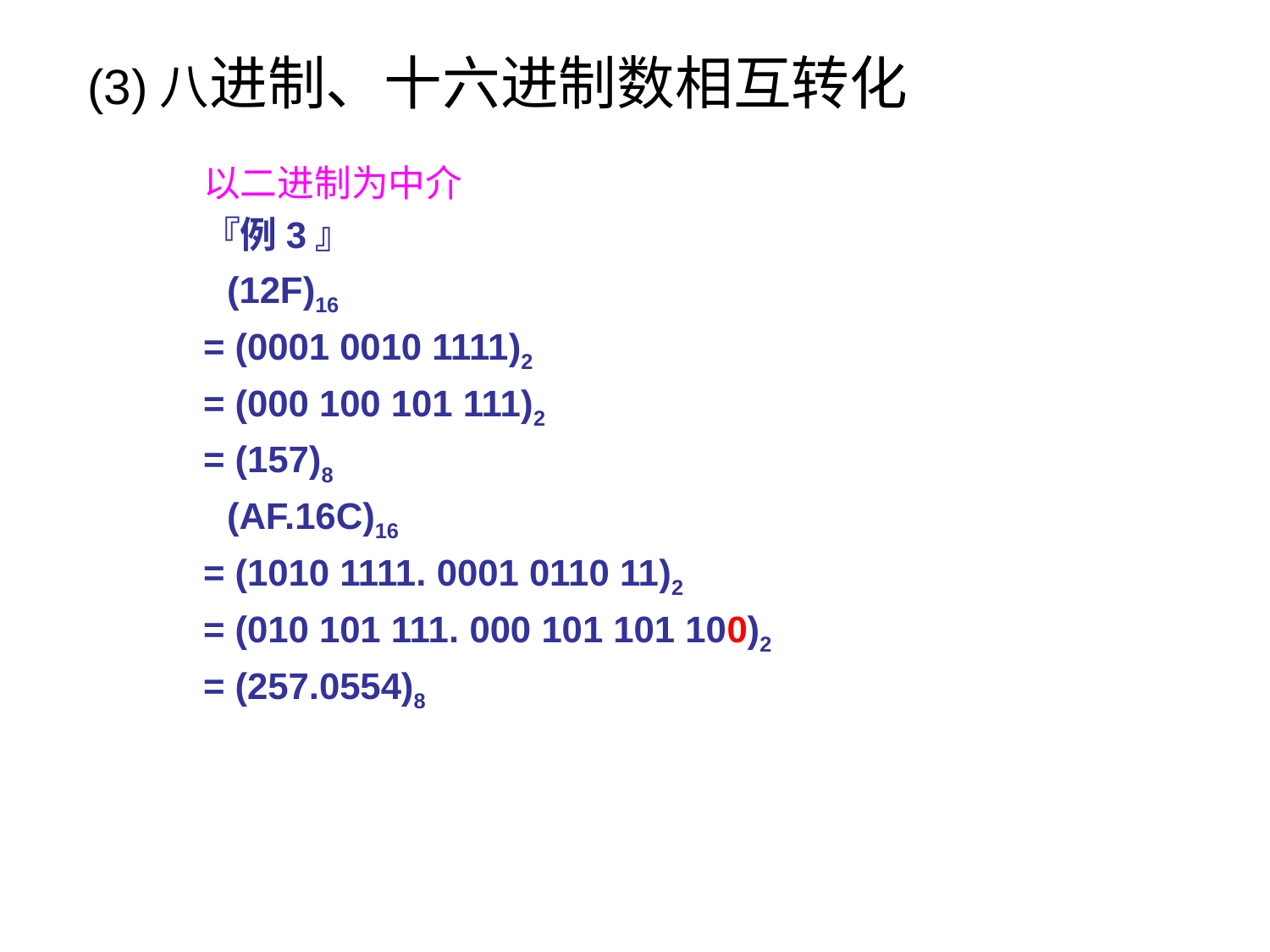

# (3)八进制、十六进制数相互转化
以二进制为中介
『例3』
	(12F)16
= (0001 0010 1111)2
= (000 100 101 111)2
= (157)8
	(AF.16C)16
= (1010 1111. 0001 0110 11)2
= (010 101 111. 000 101 101 100)2
= (257.0554)8